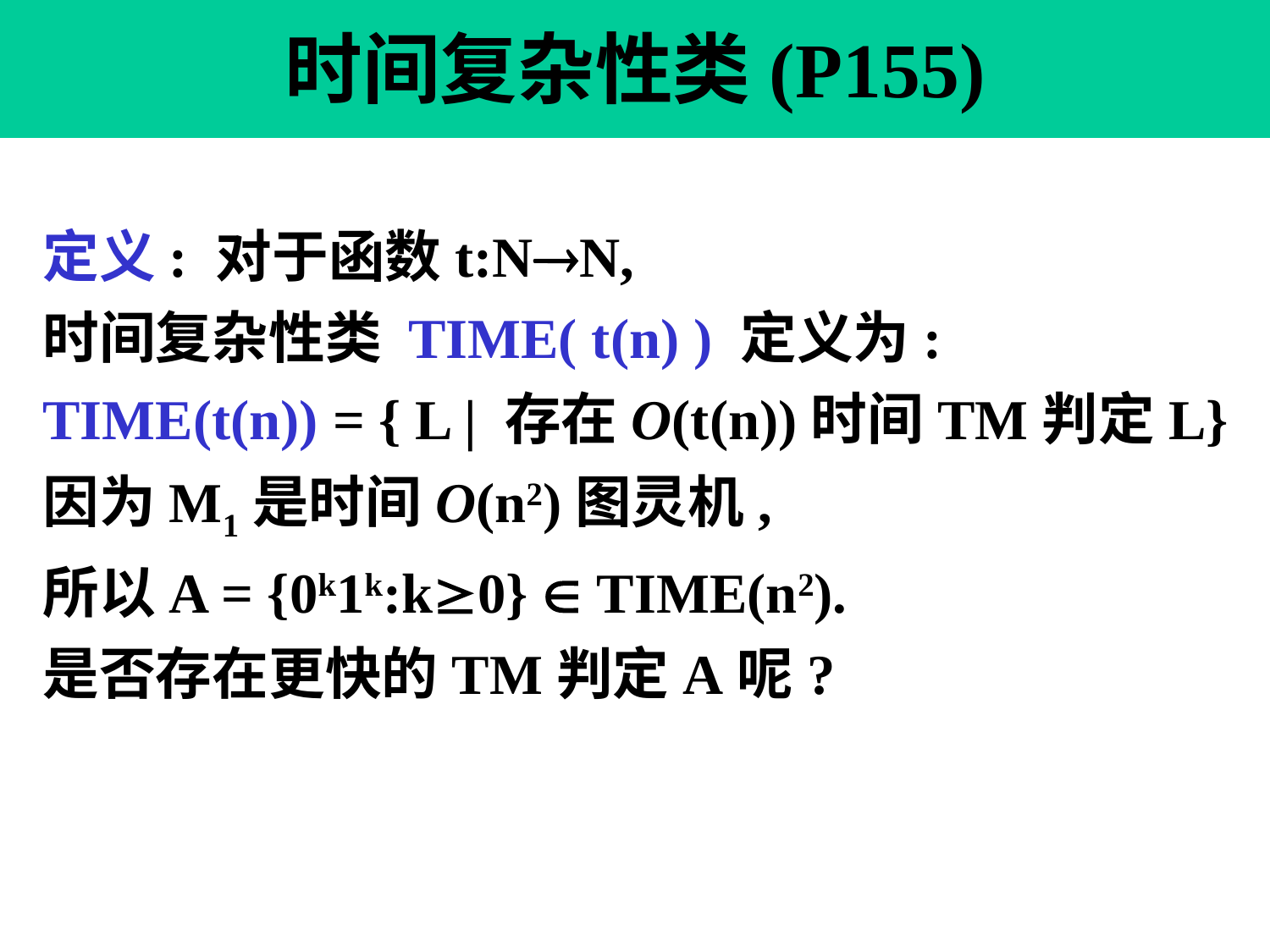

# 时间复杂性类(P155)
定义: 对于函数t:N→N,
时间复杂性类 TIME( t(n) ) 定义为:
TIME(t(n)) = { L | 存在O(t(n))时间TM判定L}
因为M1是时间O(n2)图灵机,
所以A = {0k1k:k≥0} ∈ TIME(n2).
是否存在更快的TM判定A呢?